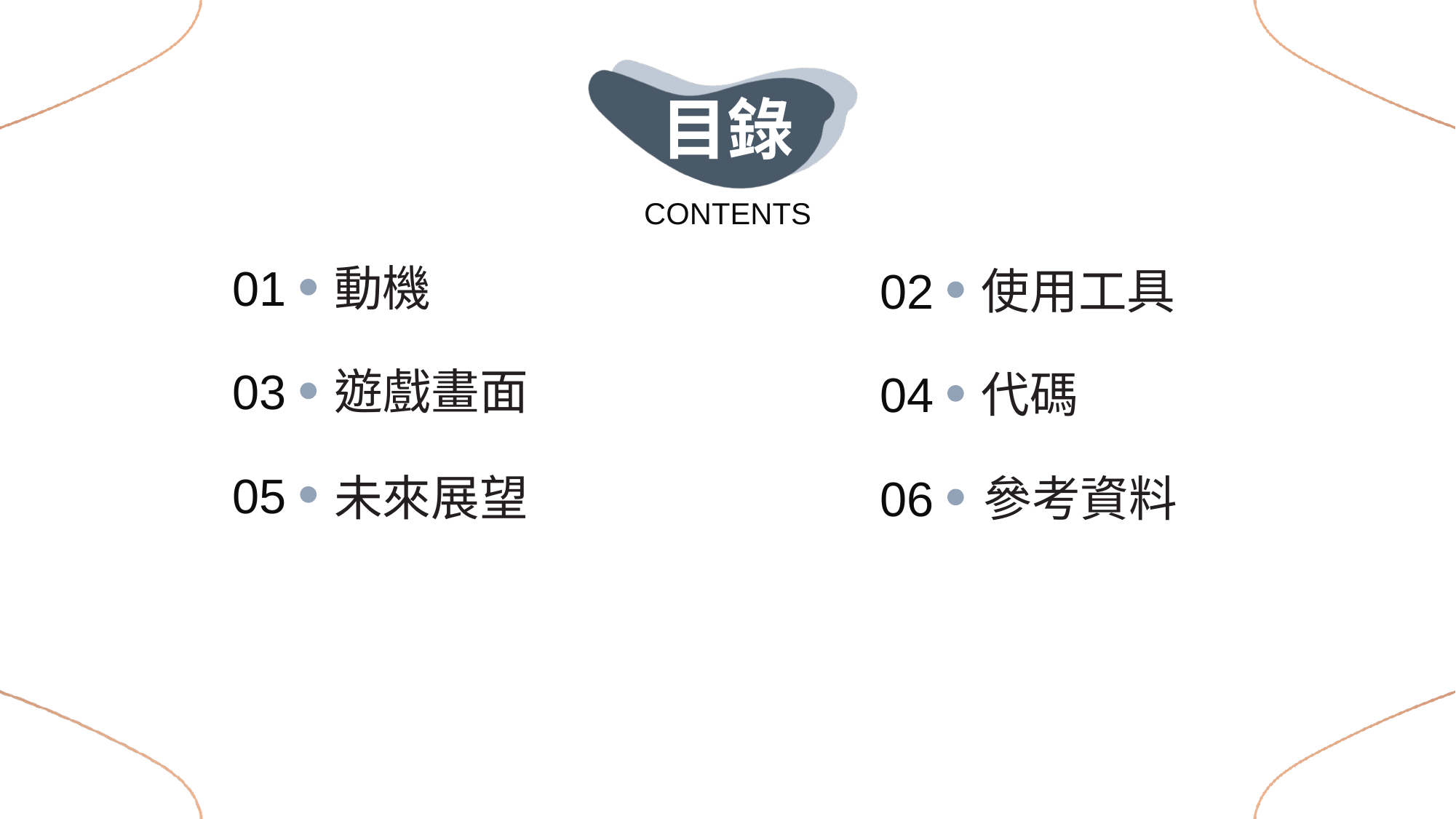

目錄
CONTENTS
01
動機

02
使用工具

03
遊戲畫面

04
代碼

05
未來展望

06

參考資料